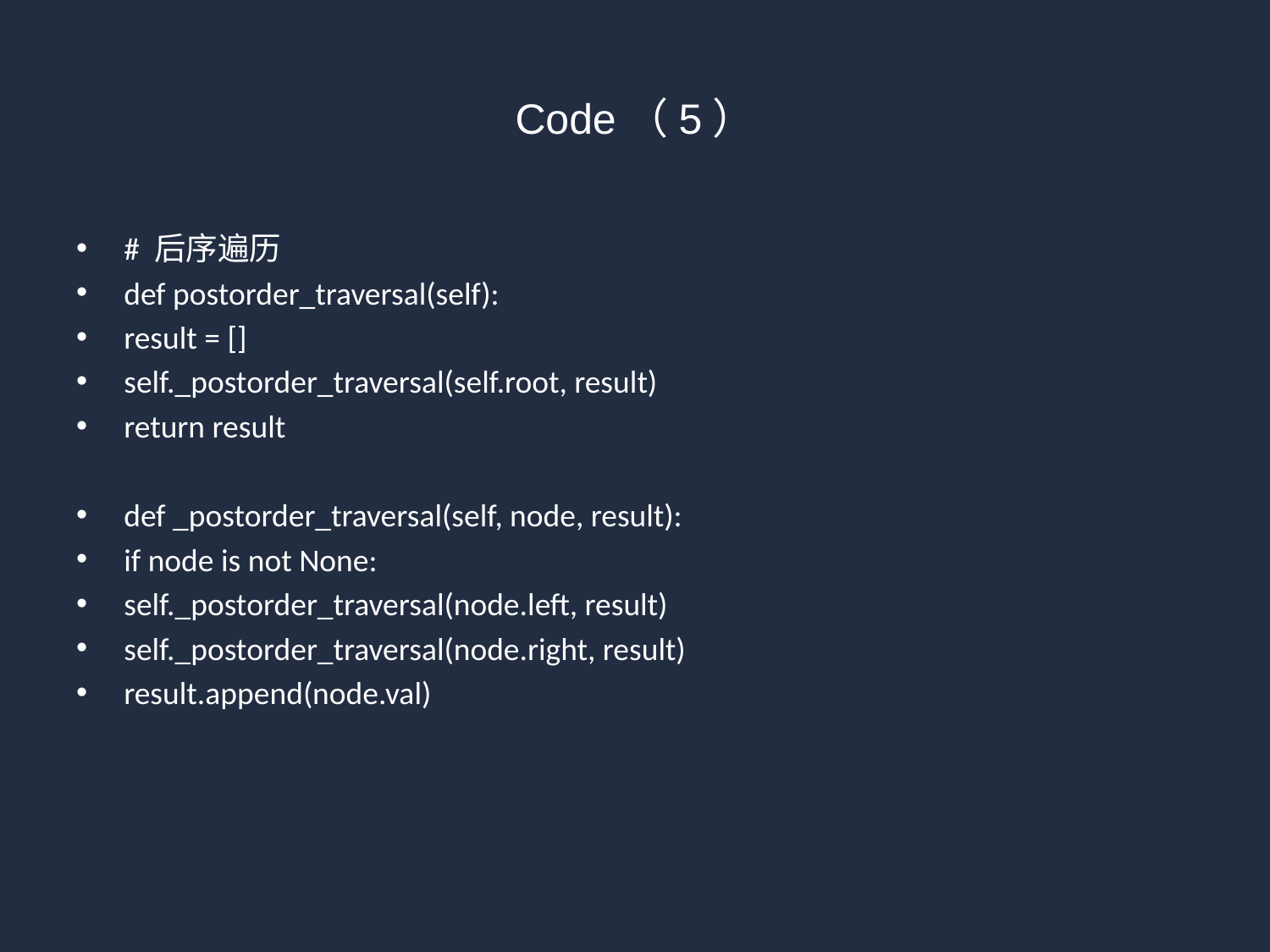

# Code（5）
# 后序遍历
def postorder_traversal(self):
result = []
self._postorder_traversal(self.root, result)
return result

def _postorder_traversal(self, node, result):
if node is not None:
self._postorder_traversal(node.left, result)
self._postorder_traversal(node.right, result)
result.append(node.val)